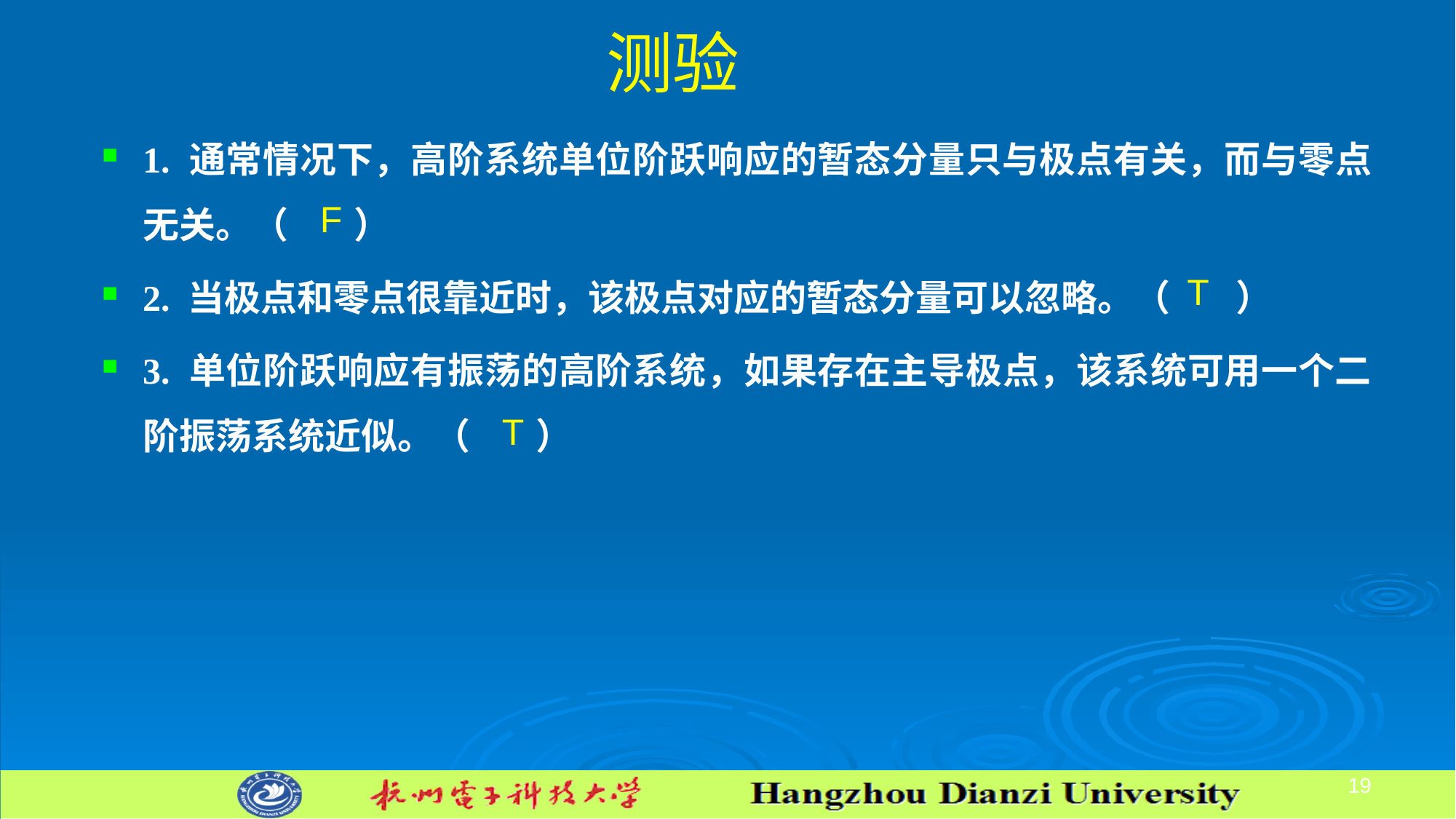

# 测验
1. 通常情况下，高阶系统单位阶跃响应的暂态分量只与极点有关，而与零点无关。（        ）
2. 当极点和零点很靠近时，该极点对应的暂态分量可以忽略。（        ）
3. 单位阶跃响应有振荡的高阶系统，如果存在主导极点，该系统可用一个二阶振荡系统近似。（        ）
F
T
T
19